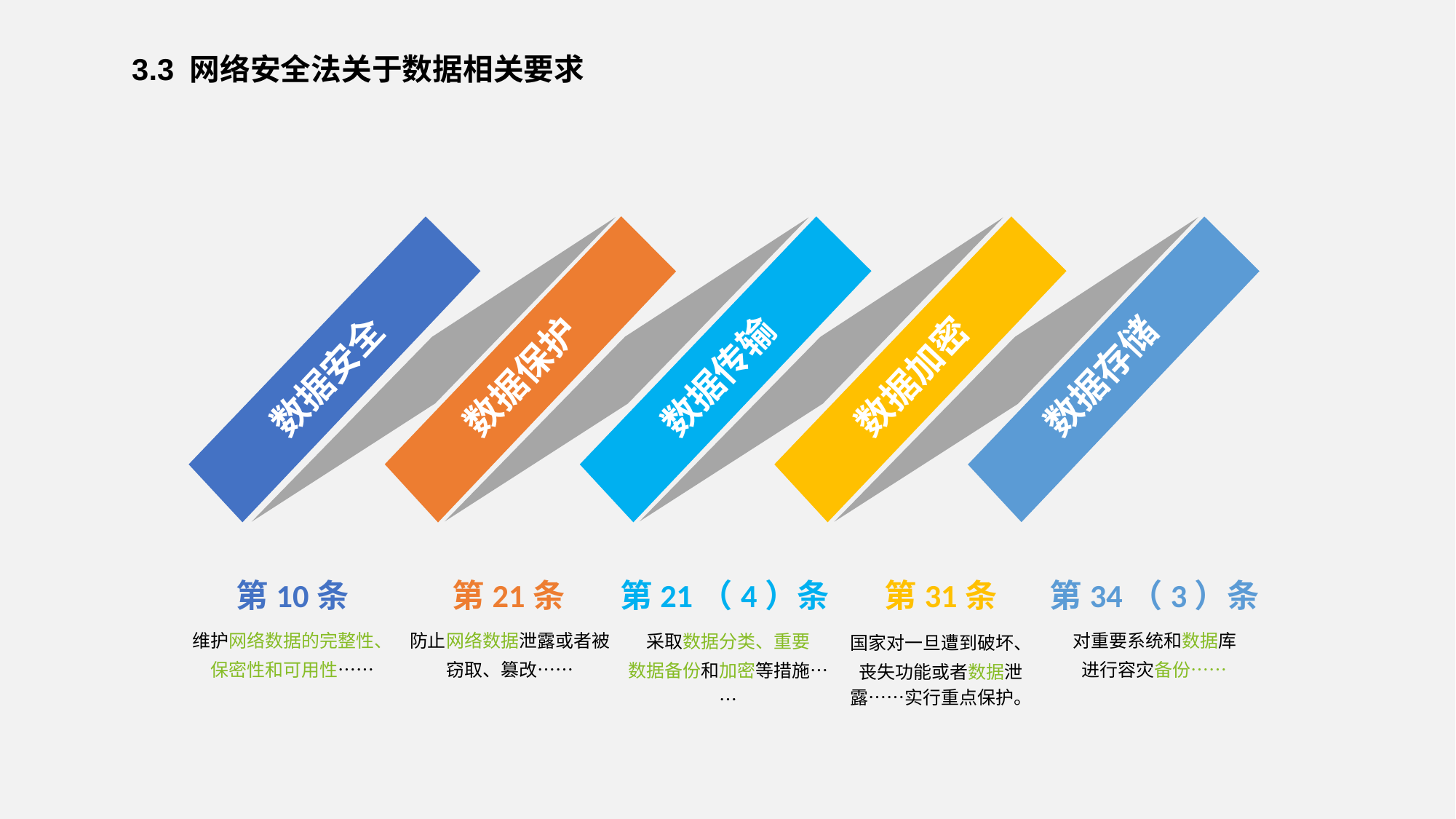

3.3 网络安全法关于数据相关要求

数据保护

数据安全

数据传输

数据加密

数据存储

第10条
维护网络数据的完整性、
保密性和可用性……
第21条
防止网络数据泄露或者被
窃取、篡改……
第31条
国家对一旦遭到破坏、
丧失功能或者数据泄
露……实行重点保护。
第34（3）条
对重要系统和数据库
进行容灾备份……
第21（4）条
采取数据分类、重要
数据备份和加密等措施……